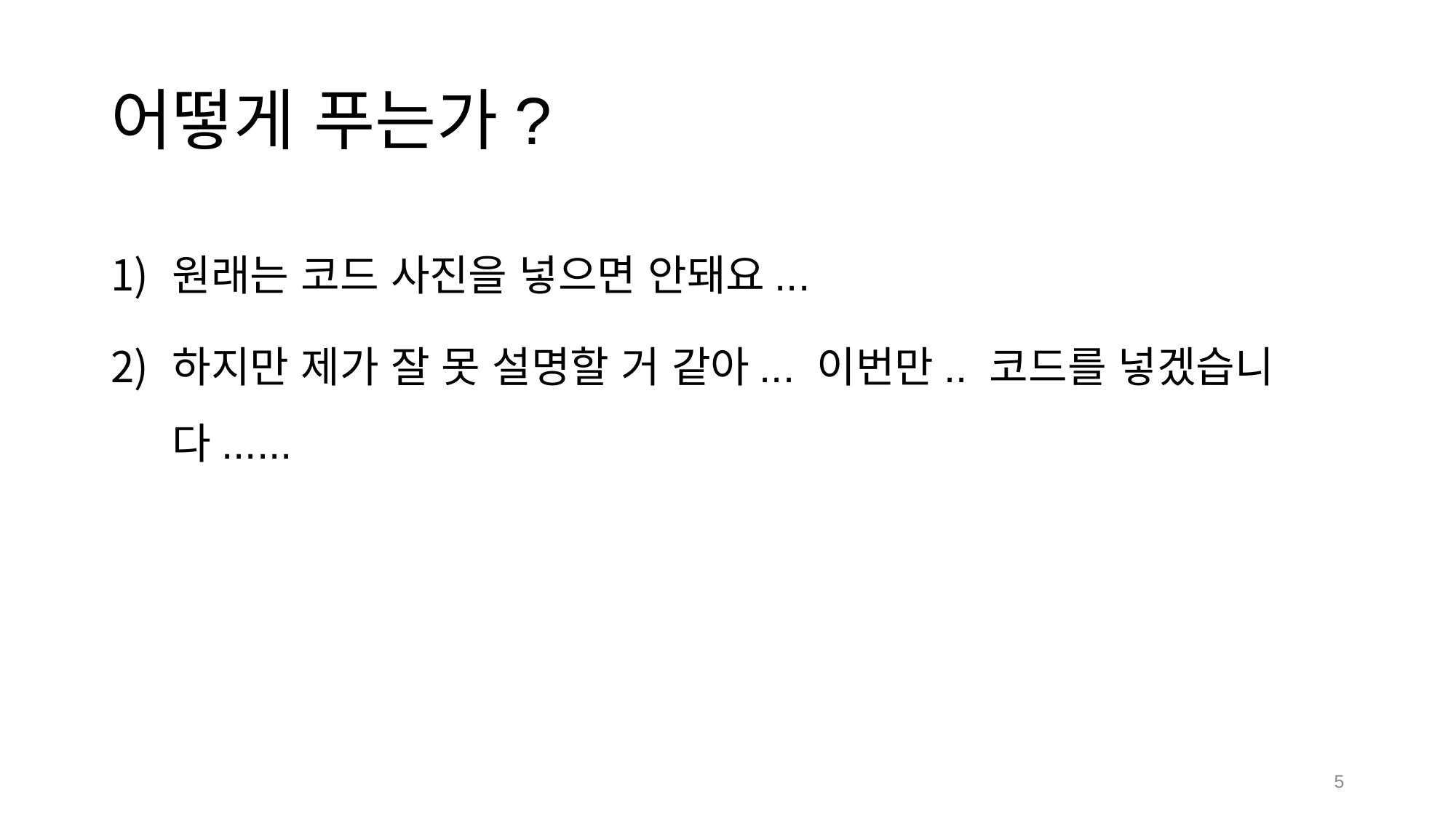

# 어떻게 푸는가?
원래는 코드 사진을 넣으면 안돼요...
하지만 제가 잘 못 설명할 거 같아... 이번만.. 코드를 넣겠습니다......
5